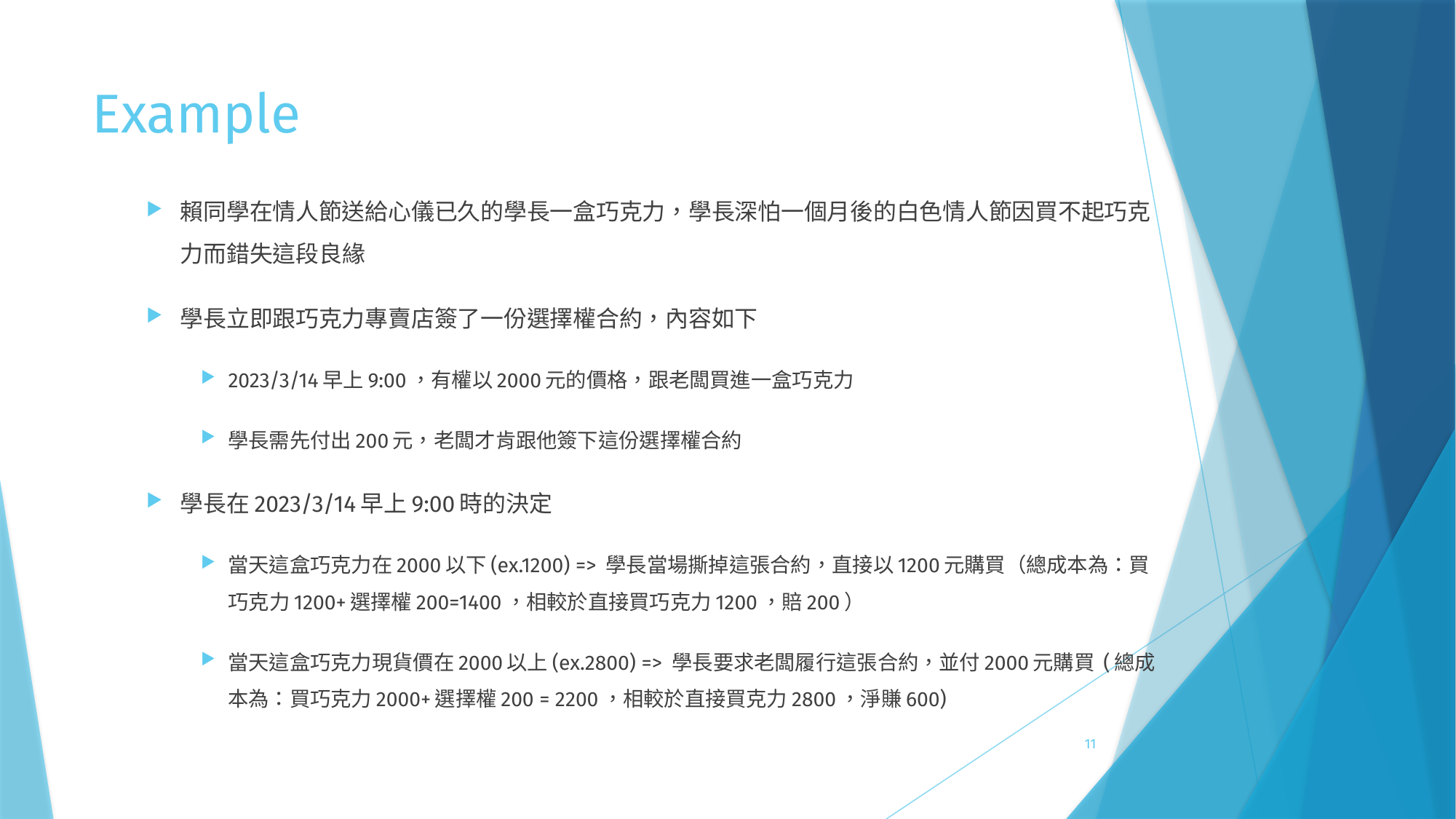

# Example
賴同學在情人節送給心儀已久的學長一盒巧克力，學長深怕一個月後的白色情人節因買不起巧克力而錯失這段良緣
學長立即跟巧克力專賣店簽了一份選擇權合約，內容如下
2023/3/14早上9:00，有權以2000元的價格，跟老闆買進一盒巧克力
學長需先付出200元，老闆才肯跟他簽下這份選擇權合約
學長在2023/3/14早上9:00時的決定
當天這盒巧克力在2000以下(ex.1200) => 學長當場撕掉這張合約，直接以1200元購買（總成本為：買巧克力1200+選擇權200=1400，相較於直接買巧克力1200，賠200）
當天這盒巧克力現貨價在2000以上(ex.2800) => 學長要求老闆履行這張合約，並付2000元購買 (總成本為：買巧克力2000+選擇權200 = 2200，相較於直接買克力2800，淨賺600)
11